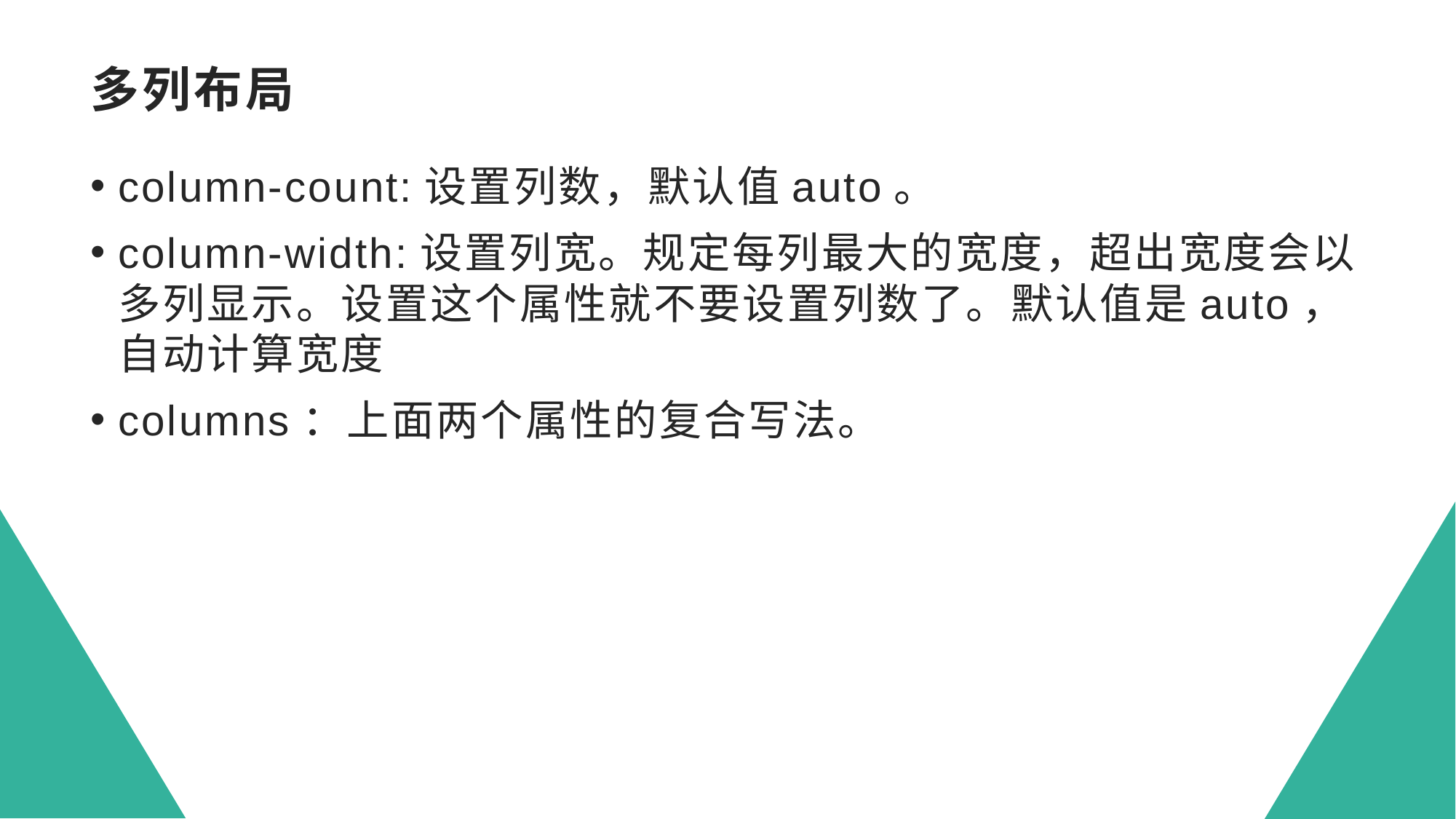

# 多列布局
column-count:设置列数，默认值auto。
column-width:设置列宽。规定每列最大的宽度，超出宽度会以多列显示。设置这个属性就不要设置列数了。默认值是auto，自动计算宽度
columns：上面两个属性的复合写法。